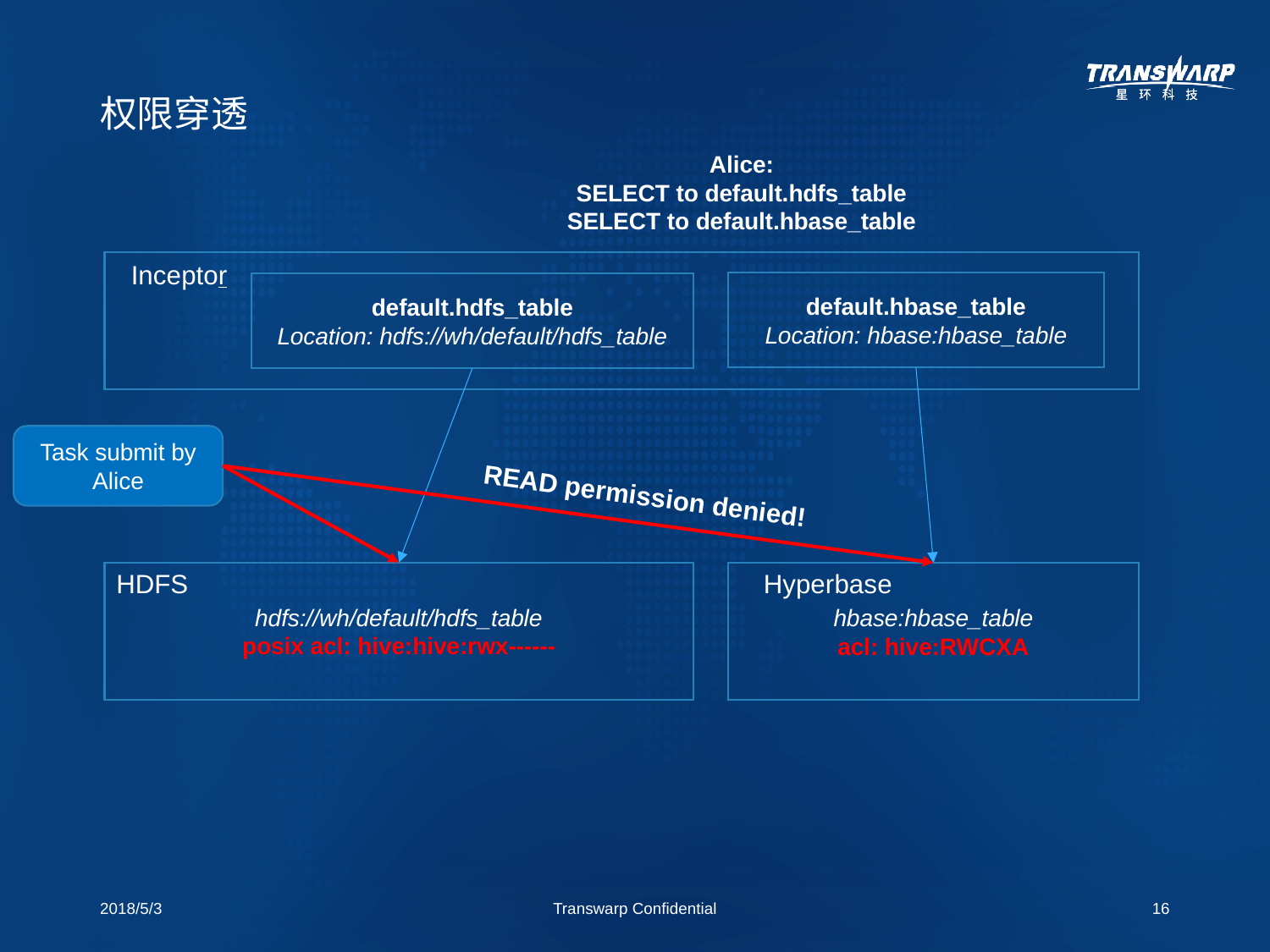

# 权限穿透
Alice:
SELECT to default.hdfs_table
SELECT to default.hbase_table

Inceptor
default.hbase_table
Location: hbase:hbase_table
default.hdfs_table
Location: hdfs://wh/default/hdfs_table
Task submit by Alice
READ permission denied!
hdfs://wh/default/hdfs_table
posix acl: hive:hive:rwx------
HDFS
Hyperbase
hbase:hbase_table
acl: hive:RWCXA
2018/5/3
Transwarp Confidential
16